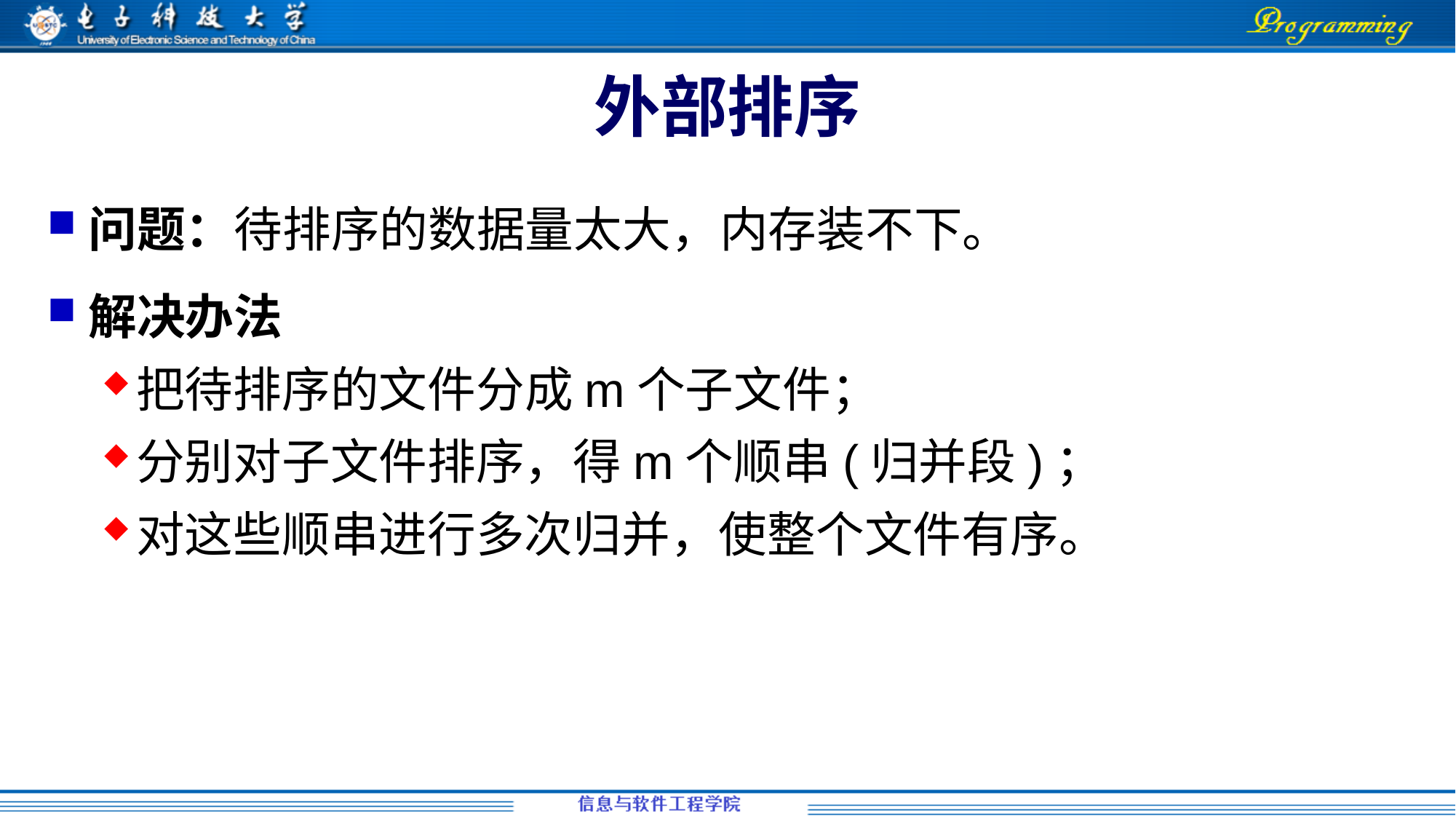

# 外部排序
问题：待排序的数据量太大，内存装不下。
解决办法
把待排序的文件分成m个子文件；
分别对子文件排序，得m个顺串(归并段)；
对这些顺串进行多次归并，使整个文件有序。